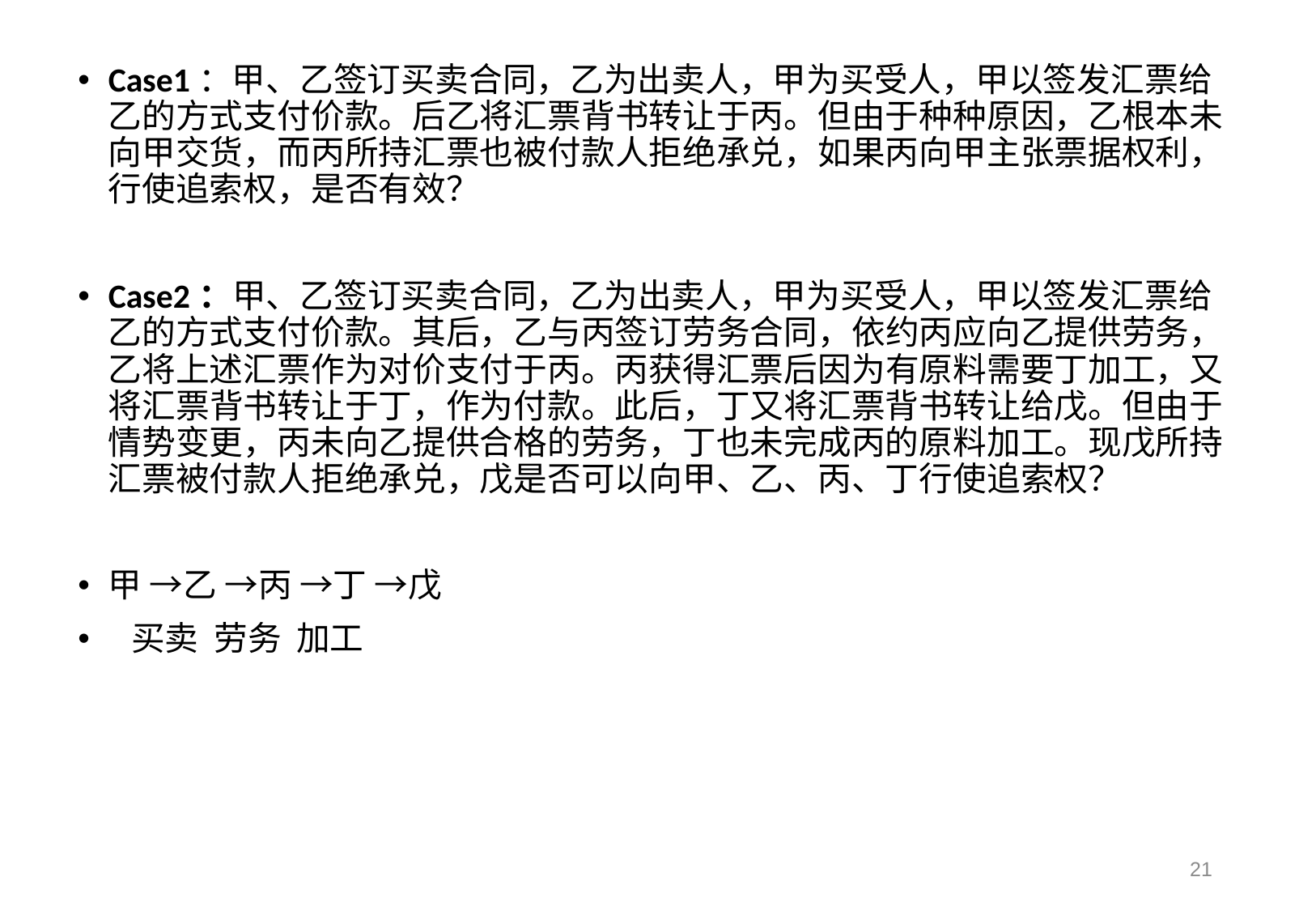

Case1：甲、乙签订买卖合同，乙为出卖人，甲为买受人，甲以签发汇票给乙的方式支付价款。后乙将汇票背书转让于丙。但由于种种原因，乙根本未向甲交货，而丙所持汇票也被付款人拒绝承兑，如果丙向甲主张票据权利，行使追索权，是否有效？

Case2：甲、乙签订买卖合同，乙为出卖人，甲为买受人，甲以签发汇票给乙的方式支付价款。其后，乙与丙签订劳务合同，依约丙应向乙提供劳务，乙将上述汇票作为对价支付于丙。丙获得汇票后因为有原料需要丁加工，又将汇票背书转让于丁，作为付款。此后，丁又将汇票背书转让给戊。但由于情势变更，丙未向乙提供合格的劳务，丁也未完成丙的原料加工。现戊所持汇票被付款人拒绝承兑，戊是否可以向甲、乙、丙、丁行使追索权？

甲 →乙 →丙 →丁 →戊
  买卖  劳务  加工
21